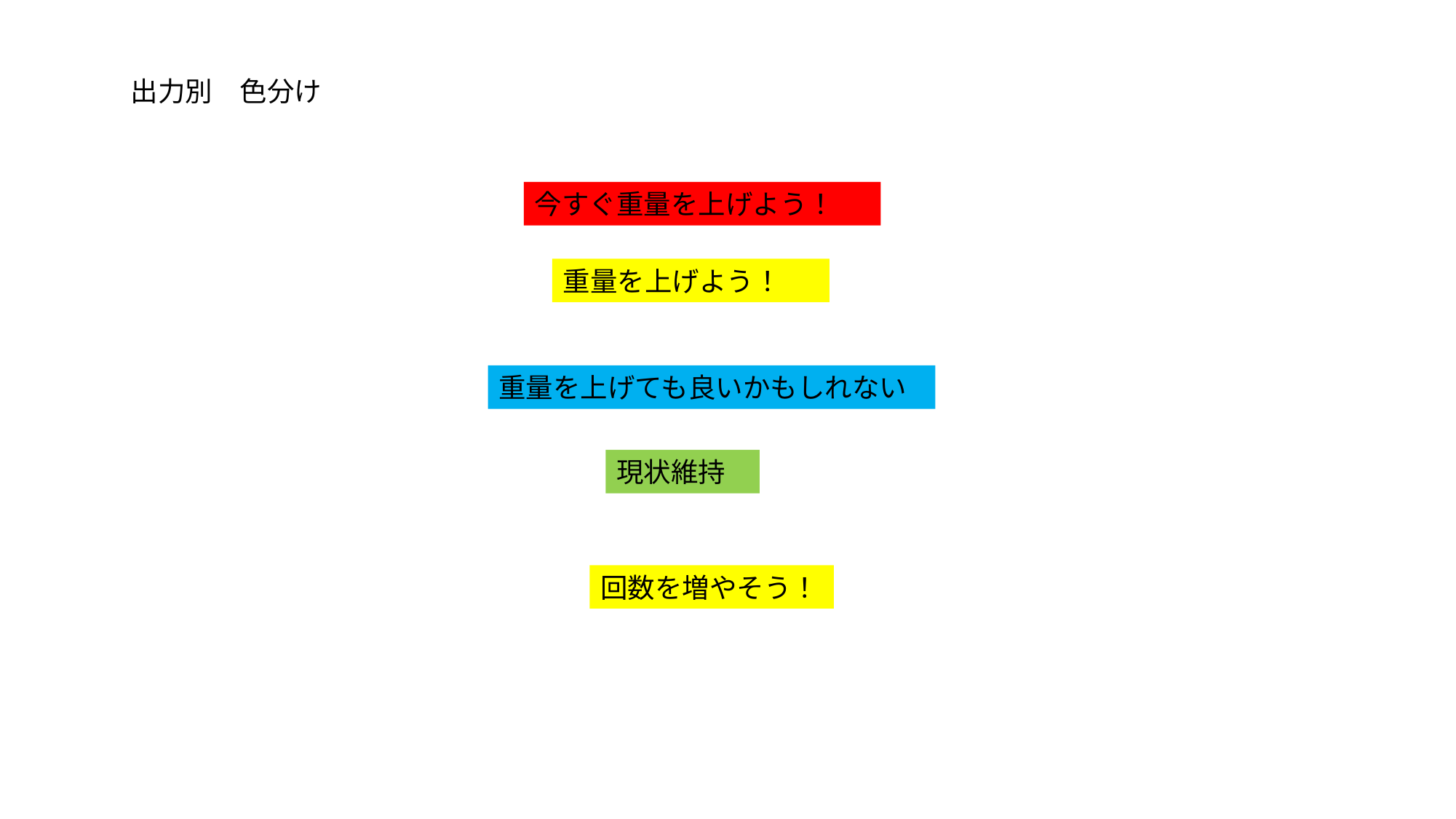

出力別　色分け
今すぐ重量を上げよう！
重量を上げよう！
重量を上げても良いかもしれない
現状維持
回数を増やそう！